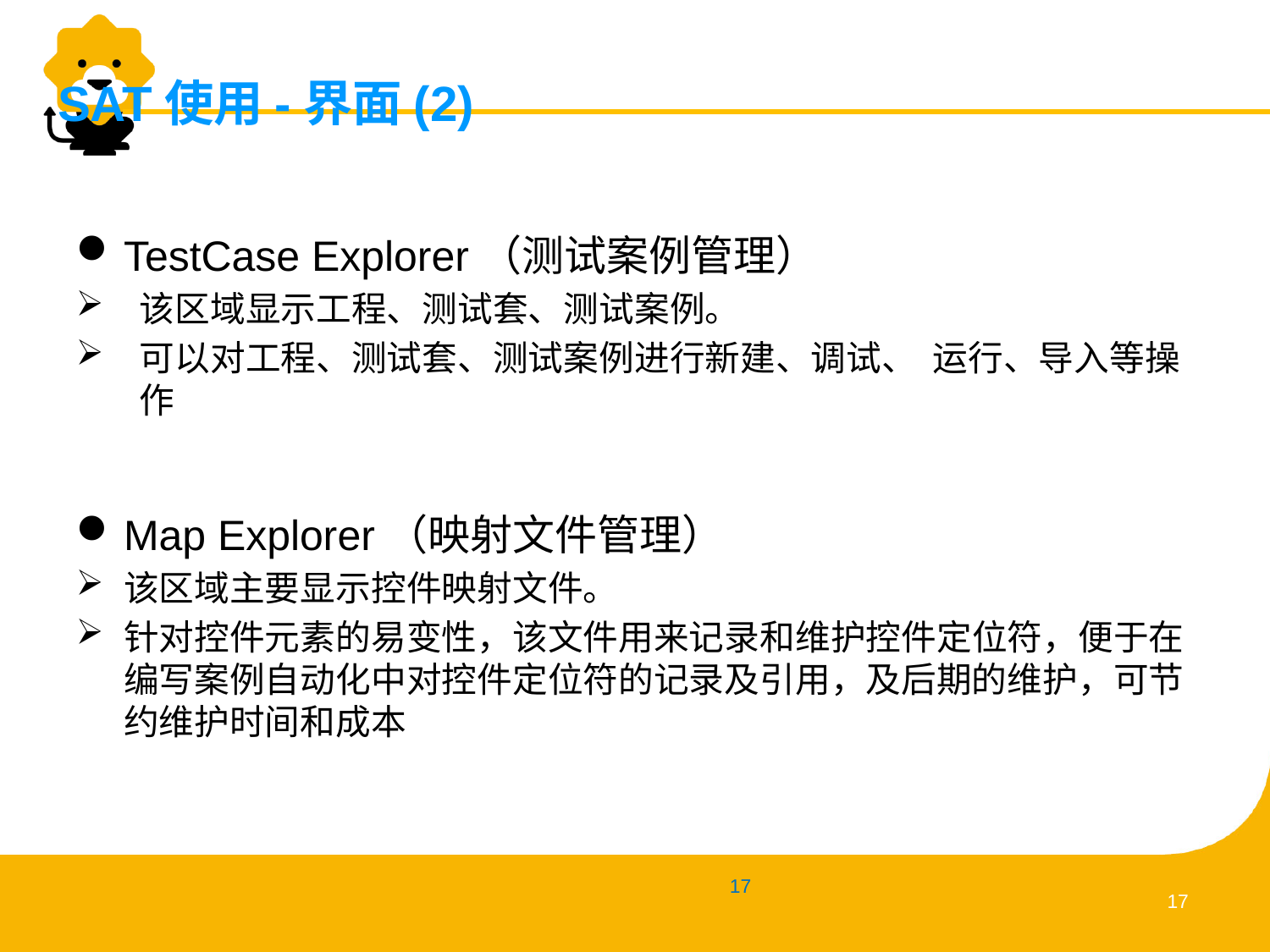

# SAT使用-界面(2)
TestCase Explorer（测试案例管理）
该区域显示工程、测试套、测试案例。
可以对工程、测试套、测试案例进行新建、调试、  运行、导入等操作

Map Explorer（映射文件管理）
该区域主要显示控件映射文件。
针对控件元素的易变性，该文件用来记录和维护控件定位符，便于在编写案例自动化中对控件定位符的记录及引用，及后期的维护，可节约维护时间和成本
17